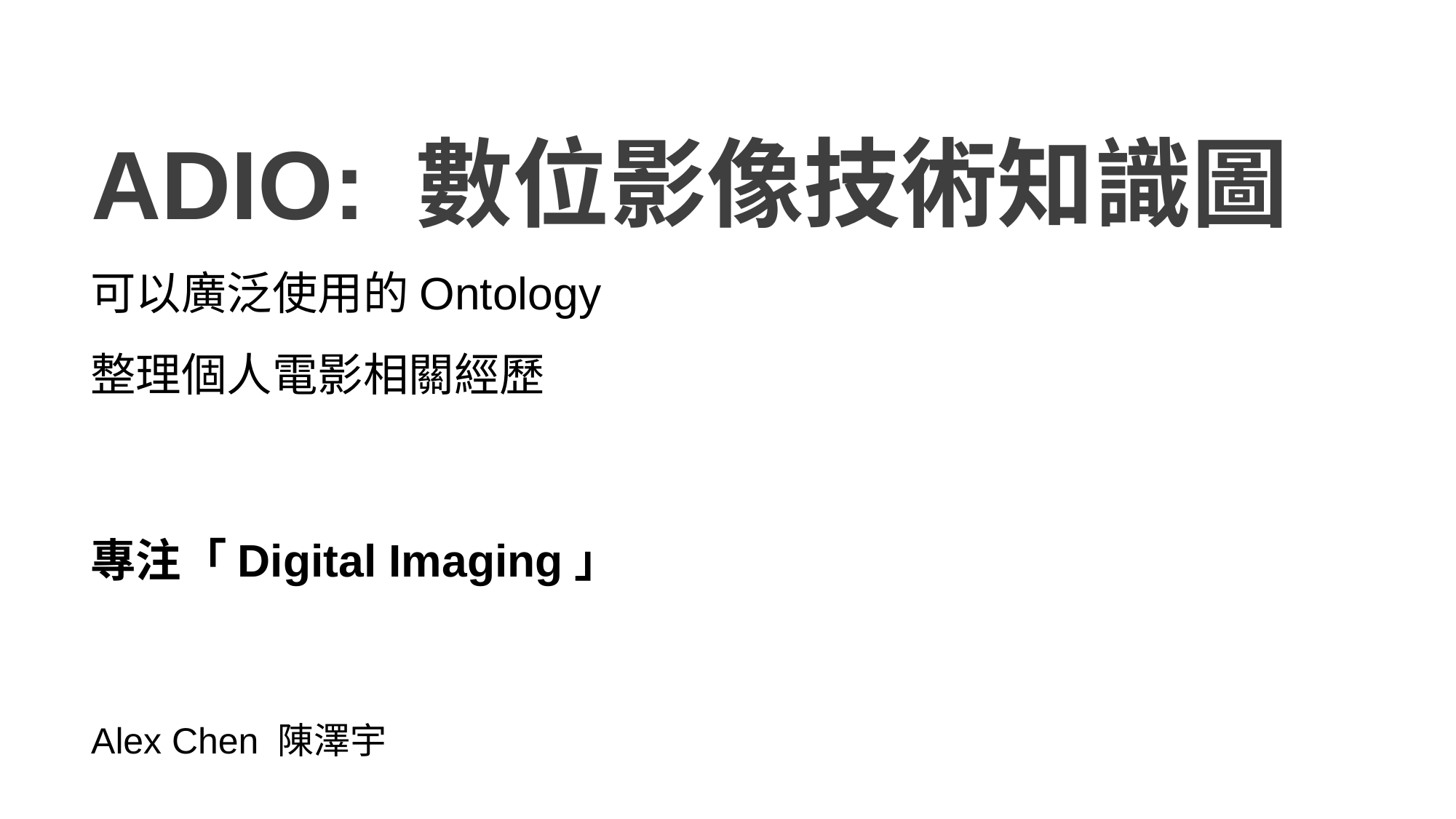

# ADIO: 數位影像技術知識圖

可以廣泛使用的Ontology
整理個人電影相關經歷
專注「Digital Imaging」

Alex Chen 陳澤宇